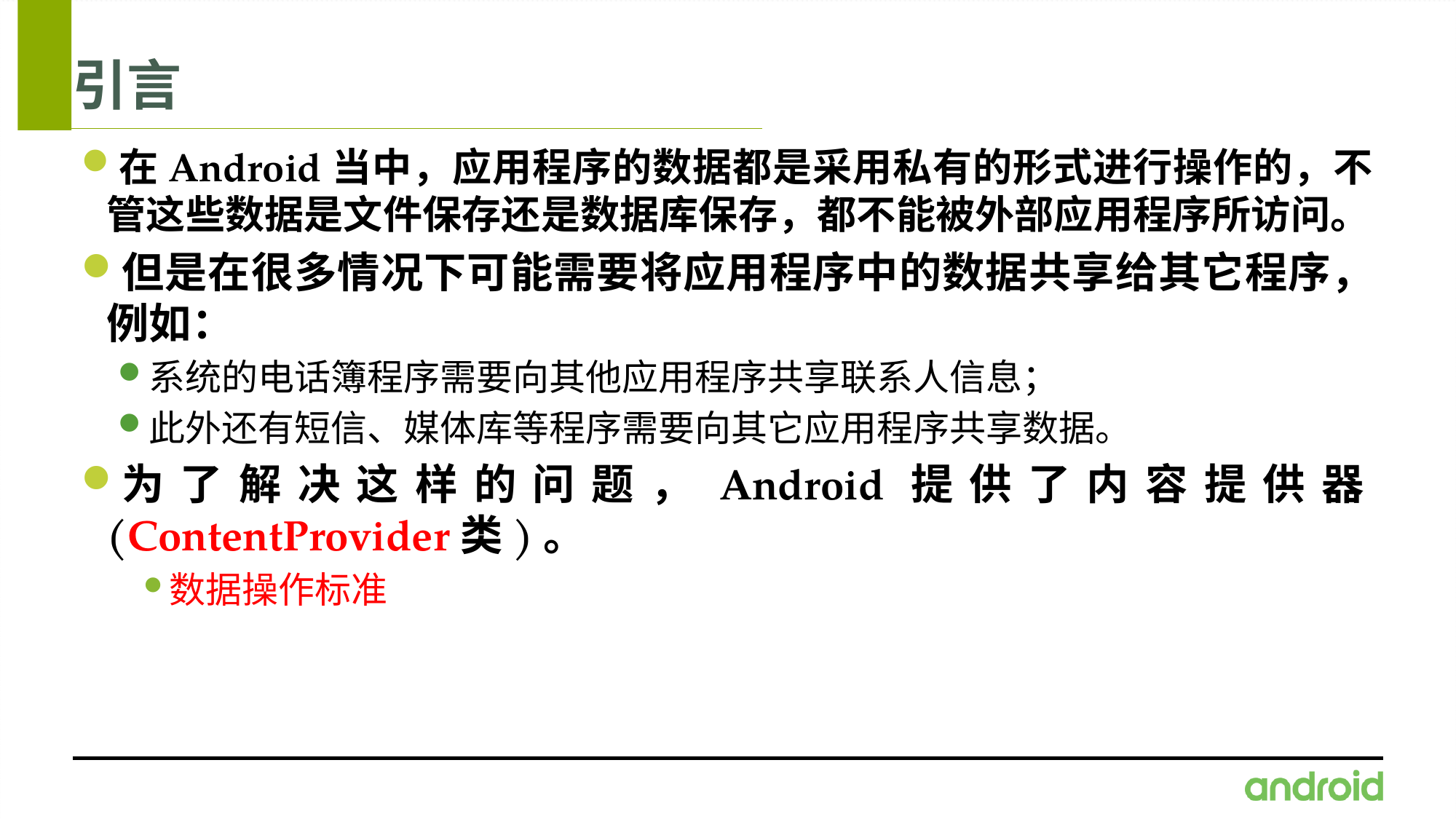

# 引言
在Android当中，应用程序的数据都是采用私有的形式进行操作的，不管这些数据是文件保存还是数据库保存，都不能被外部应用程序所访问。
但是在很多情况下可能需要将应用程序中的数据共享给其它程序，例如：
系统的电话簿程序需要向其他应用程序共享联系人信息；
此外还有短信、媒体库等程序需要向其它应用程序共享数据。
为了解决这样的问题，Android提供了内容提供器(ContentProvider类)。
数据操作标准